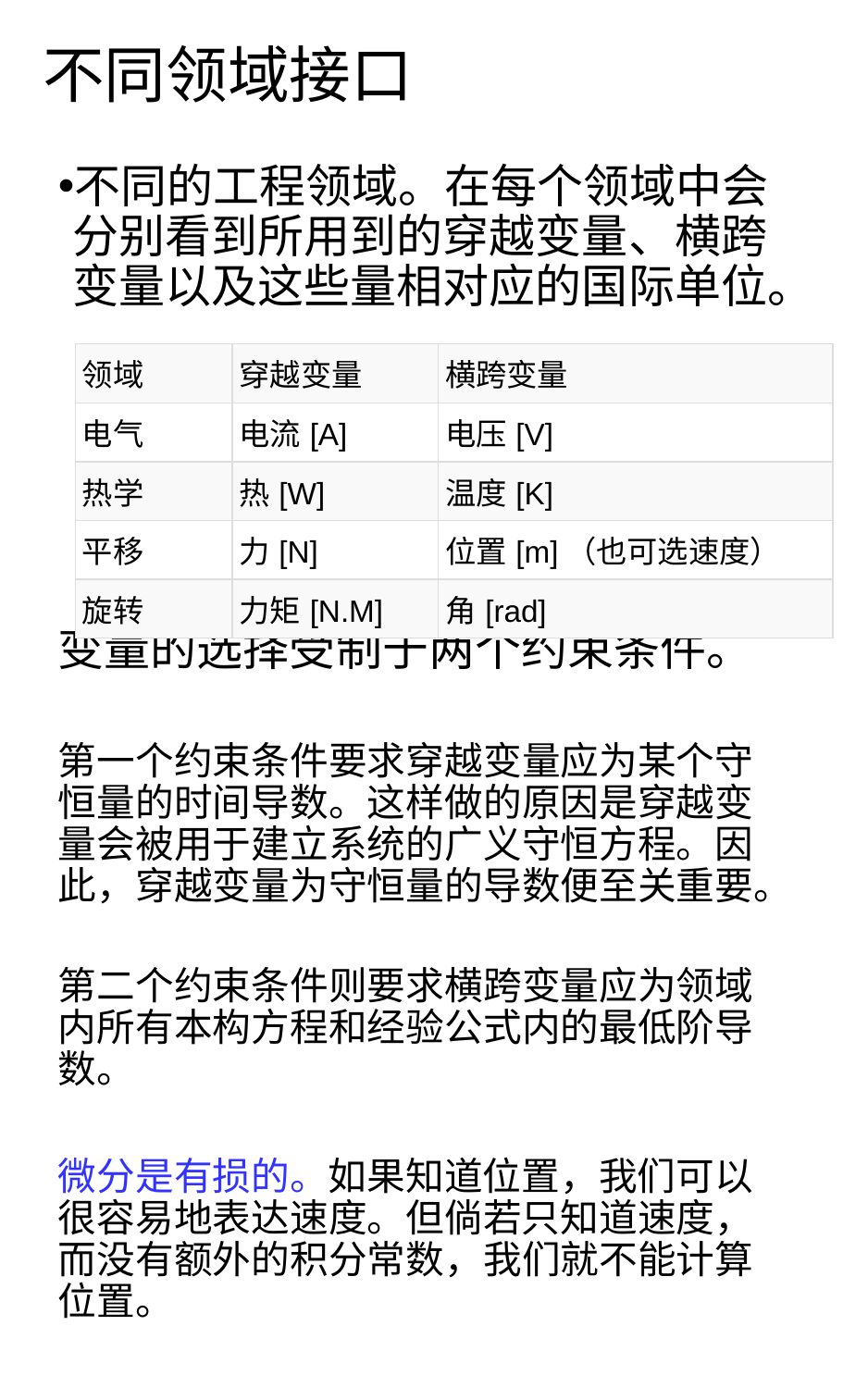

# 不同领域接口
不同的工程领域。在每个领域中会分别看到所用到的穿越变量、横跨变量以及这些量相对应的国际单位。
| 领域 | 穿越变量 | 横跨变量 |
| --- | --- | --- |
| 电气 | 电流[A] | 电压[V] |
| 热学 | 热[W] | 温度[K] |
| 平移 | 力[N] | 位置[m]（也可选速度） |
| 旋转 | 力矩[N.M] | 角[rad] |
变量的选择受制于两个约束条件。

第一个约束条件要求穿越变量应为某个守恒量的时间导数。这样做的原因是穿越变量会被用于建立系统的广义守恒方程。因此，穿越变量为守恒量的导数便至关重要。

第二个约束条件则要求横跨变量应为领域内所有本构方程和经验公式内的最低阶导数。

微分是有损的。如果知道位置，我们可以很容易地表达速度。但倘若只知道速度，而没有额外的积分常数，我们就不能计算位置。